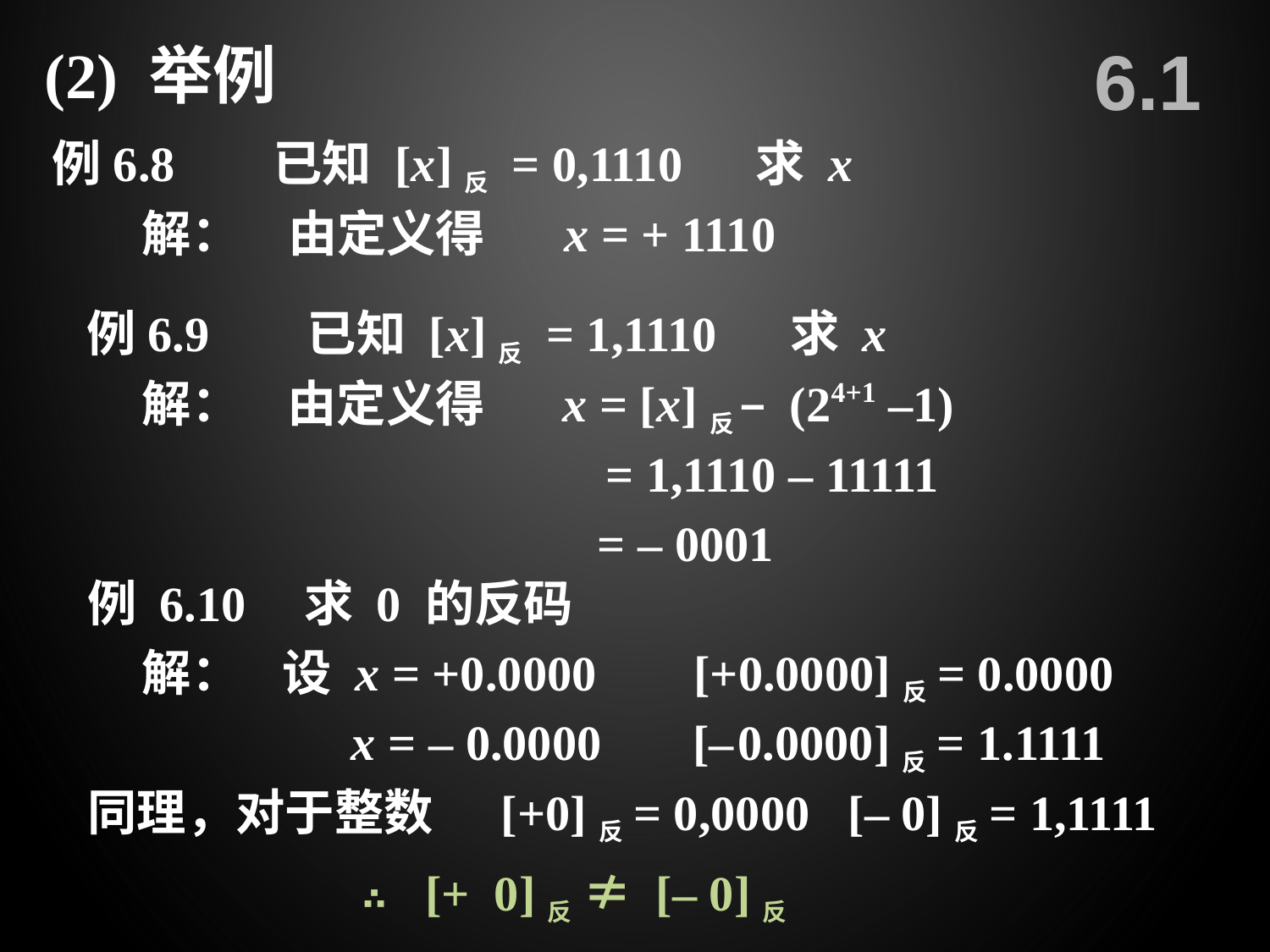

6.1
(2) 举例
例6.8       已知 [x]反 = 0,1110     求 x
解：
由定义得      x = + 1110
例6.9       已知 [x]反 = 1,1110     求 x
解：
由定义得
x = [x]反 – (24+1 –1)
= 1,1110 – 11111
= – 0001
例 6.10     求 0 的反码
解：
设 x = +0.0000
[+0.0000]反= 0.0000
x = – 0.0000
[– 0.0000]反= 1.1111
同理，对于整数
[+0]反= 0,0000
[– 0]反= 1,1111
∴   [+  0]反 ≠ [– 0]反